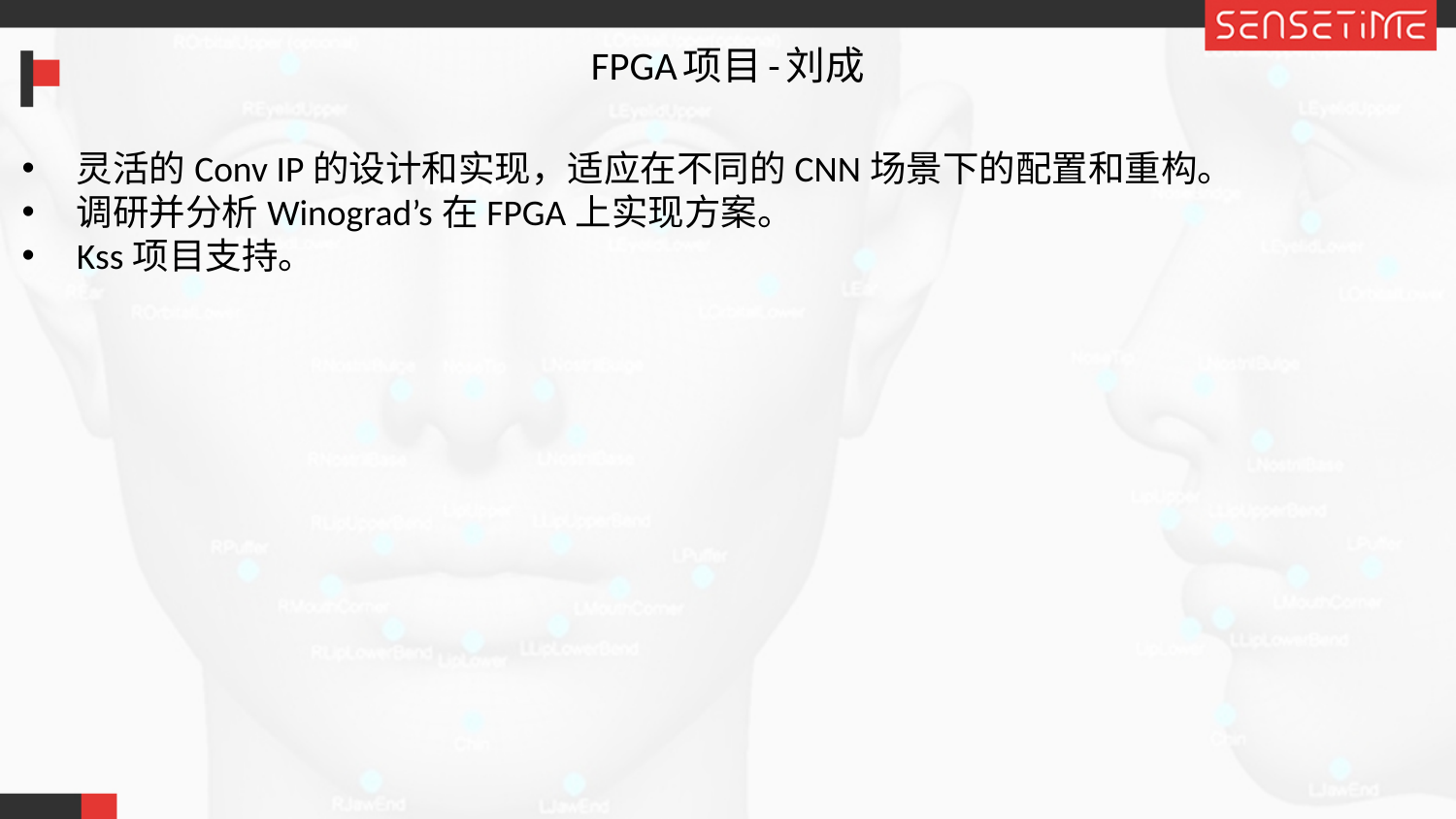

# FPGA项目-刘成
灵活的Conv IP的设计和实现，适应在不同的CNN场景下的配置和重构。
调研并分析Winograd’s在FPGA上实现方案。
Kss项目支持。